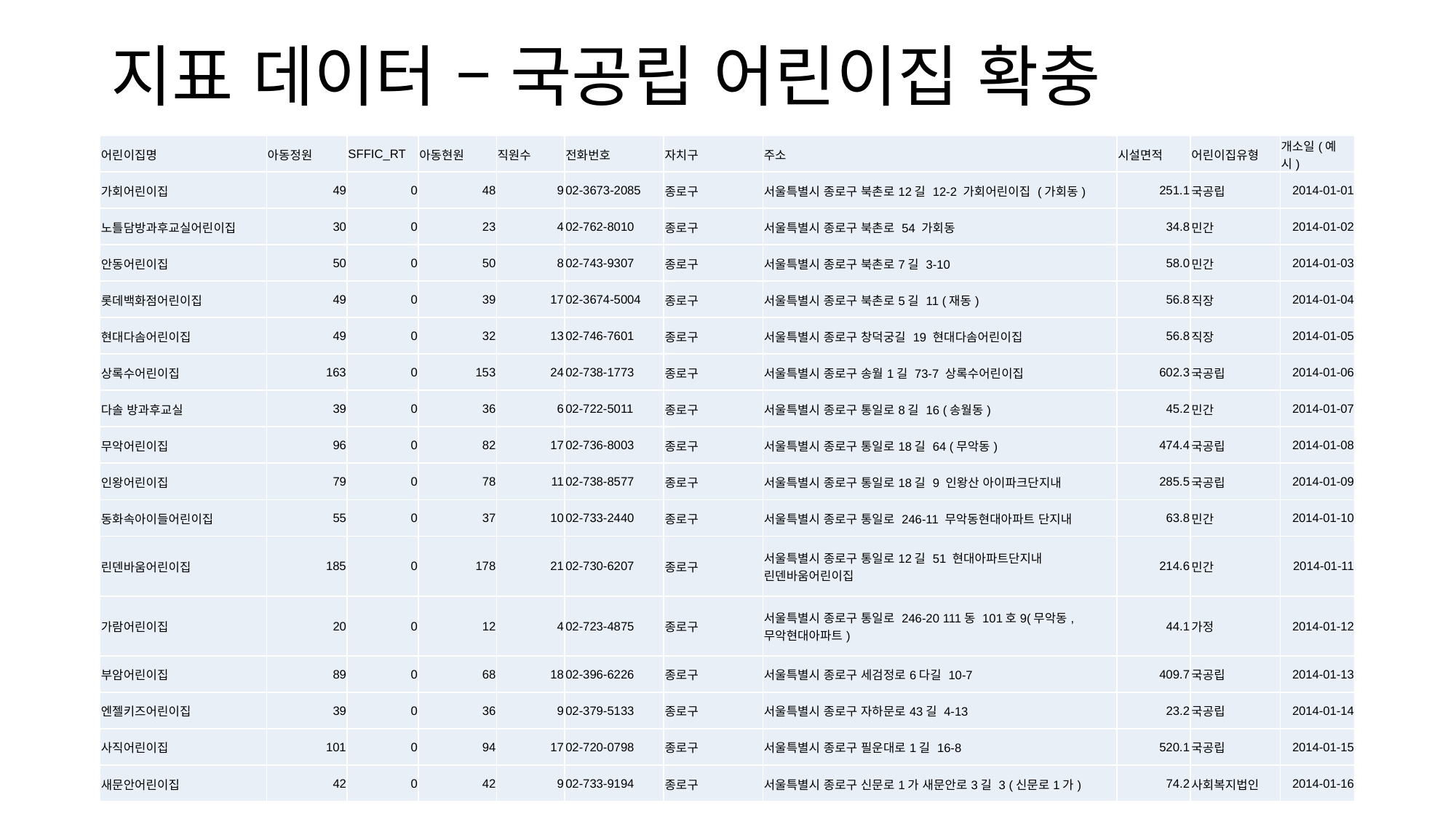

# 지표 데이터 – 국공립 어린이집 확충
| 어린이집명 | 아동정원 | SFFIC\_RT | 아동현원 | 직원수 | 전화번호 | 자치구 | 주소 | 시설면적 | 어린이집유형 | 개소일(예시) |
| --- | --- | --- | --- | --- | --- | --- | --- | --- | --- | --- |
| 가회어린이집 | 49 | 0 | 48 | 9 | 02-3673-2085 | 종로구 | 서울특별시 종로구 북촌로12길 12-2 가회어린이집 (가회동) | 251.1 | 국공립 | 2014-01-01 |
| 노틀담방과후교실어린이집 | 30 | 0 | 23 | 4 | 02-762-8010 | 종로구 | 서울특별시 종로구 북촌로 54 가회동 | 34.8 | 민간 | 2014-01-02 |
| 안동어린이집 | 50 | 0 | 50 | 8 | 02-743-9307 | 종로구 | 서울특별시 종로구 북촌로7길 3-10 | 58.0 | 민간 | 2014-01-03 |
| 롯데백화점어린이집 | 49 | 0 | 39 | 17 | 02-3674-5004 | 종로구 | 서울특별시 종로구 북촌로5길 11 (재동) | 56.8 | 직장 | 2014-01-04 |
| 현대다솜어린이집 | 49 | 0 | 32 | 13 | 02-746-7601 | 종로구 | 서울특별시 종로구 창덕궁길 19 현대다솜어린이집 | 56.8 | 직장 | 2014-01-05 |
| 상록수어린이집 | 163 | 0 | 153 | 24 | 02-738-1773 | 종로구 | 서울특별시 종로구 송월1길 73-7 상록수어린이집 | 602.3 | 국공립 | 2014-01-06 |
| 다솔 방과후교실 | 39 | 0 | 36 | 6 | 02-722-5011 | 종로구 | 서울특별시 종로구 통일로8길 16 (송월동) | 45.2 | 민간 | 2014-01-07 |
| 무악어린이집 | 96 | 0 | 82 | 17 | 02-736-8003 | 종로구 | 서울특별시 종로구 통일로18길 64 (무악동) | 474.4 | 국공립 | 2014-01-08 |
| 인왕어린이집 | 79 | 0 | 78 | 11 | 02-738-8577 | 종로구 | 서울특별시 종로구 통일로18길 9 인왕산 아이파크단지내 | 285.5 | 국공립 | 2014-01-09 |
| 동화속아이들어린이집 | 55 | 0 | 37 | 10 | 02-733-2440 | 종로구 | 서울특별시 종로구 통일로 246-11 무악동현대아파트 단지내 | 63.8 | 민간 | 2014-01-10 |
| 린덴바움어린이집 | 185 | 0 | 178 | 21 | 02-730-6207 | 종로구 | 서울특별시 종로구 통일로12길 51 현대아파트단지내 린덴바움어린이집 | 214.6 | 민간 | 2014-01-11 |
| 가람어린이집 | 20 | 0 | 12 | 4 | 02-723-4875 | 종로구 | 서울특별시 종로구 통일로 246-20 111동 101호9(무악동,무악현대아파트) | 44.1 | 가정 | 2014-01-12 |
| 부암어린이집 | 89 | 0 | 68 | 18 | 02-396-6226 | 종로구 | 서울특별시 종로구 세검정로6다길 10-7 | 409.7 | 국공립 | 2014-01-13 |
| 엔젤키즈어린이집 | 39 | 0 | 36 | 9 | 02-379-5133 | 종로구 | 서울특별시 종로구 자하문로43길 4-13 | 23.2 | 국공립 | 2014-01-14 |
| 사직어린이집 | 101 | 0 | 94 | 17 | 02-720-0798 | 종로구 | 서울특별시 종로구 필운대로1길 16-8 | 520.1 | 국공립 | 2014-01-15 |
| 새문안어린이집 | 42 | 0 | 42 | 9 | 02-733-9194 | 종로구 | 서울특별시 종로구 신문로1가 새문안로3길 3 (신문로1가) | 74.2 | 사회복지법인 | 2014-01-16 |